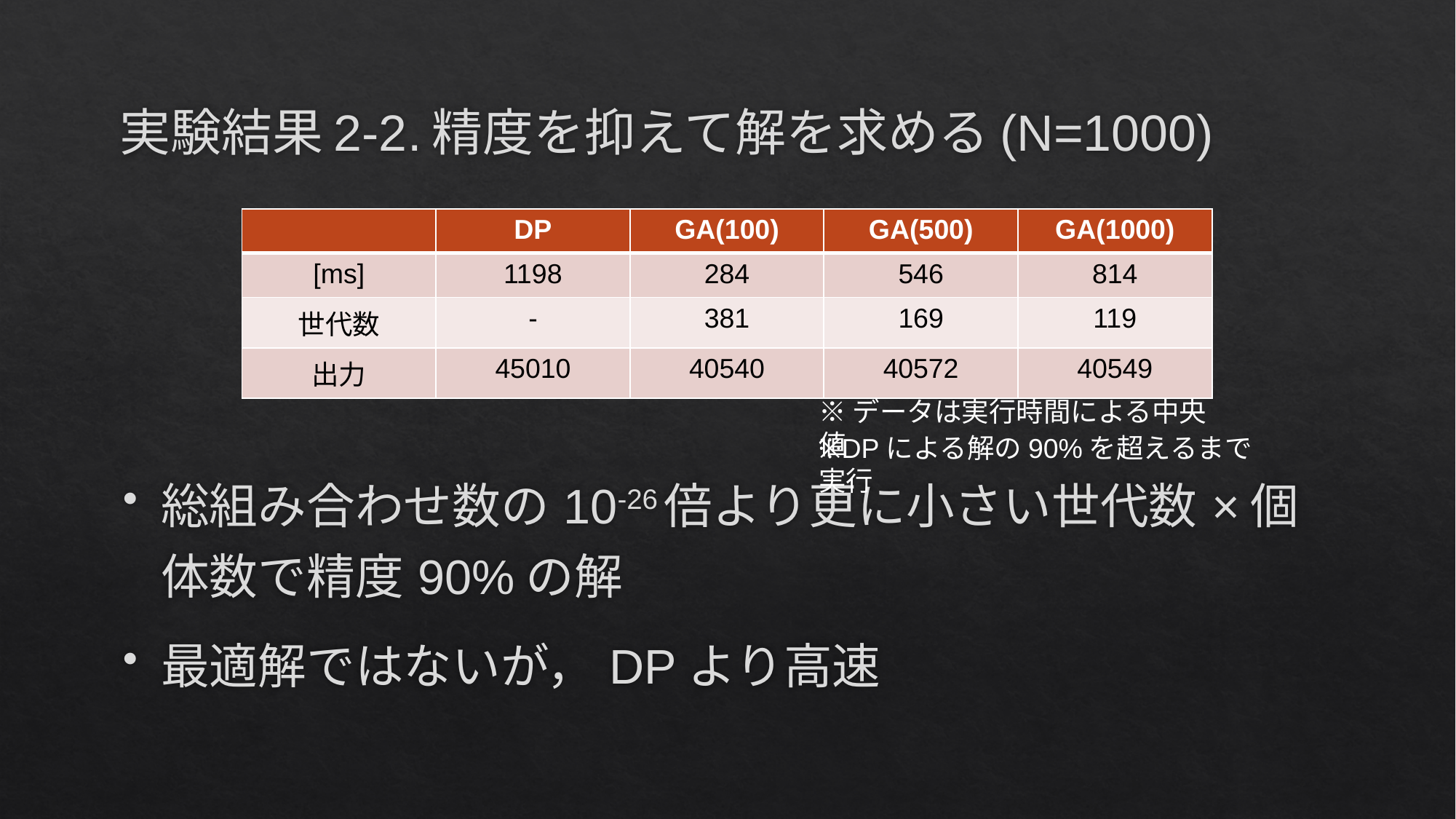

# 実験結果2-2.精度を抑えて解を求める(N=1000)
|  | DP | GA(100) | GA(500) | GA(1000) |
| --- | --- | --- | --- | --- |
| [ms] | 1198 | 284 | 546 | 814 |
| 世代数 | - | 381 | 169 | 119 |
| 出力 | 45010 | 40540 | 40572 | 40549 |
※データは実行時間による中央値
※DPによる解の90%を超えるまで実行
総組み合わせ数の10-26倍より更に小さい世代数×個体数で精度90%の解
最適解ではないが，DPより高速